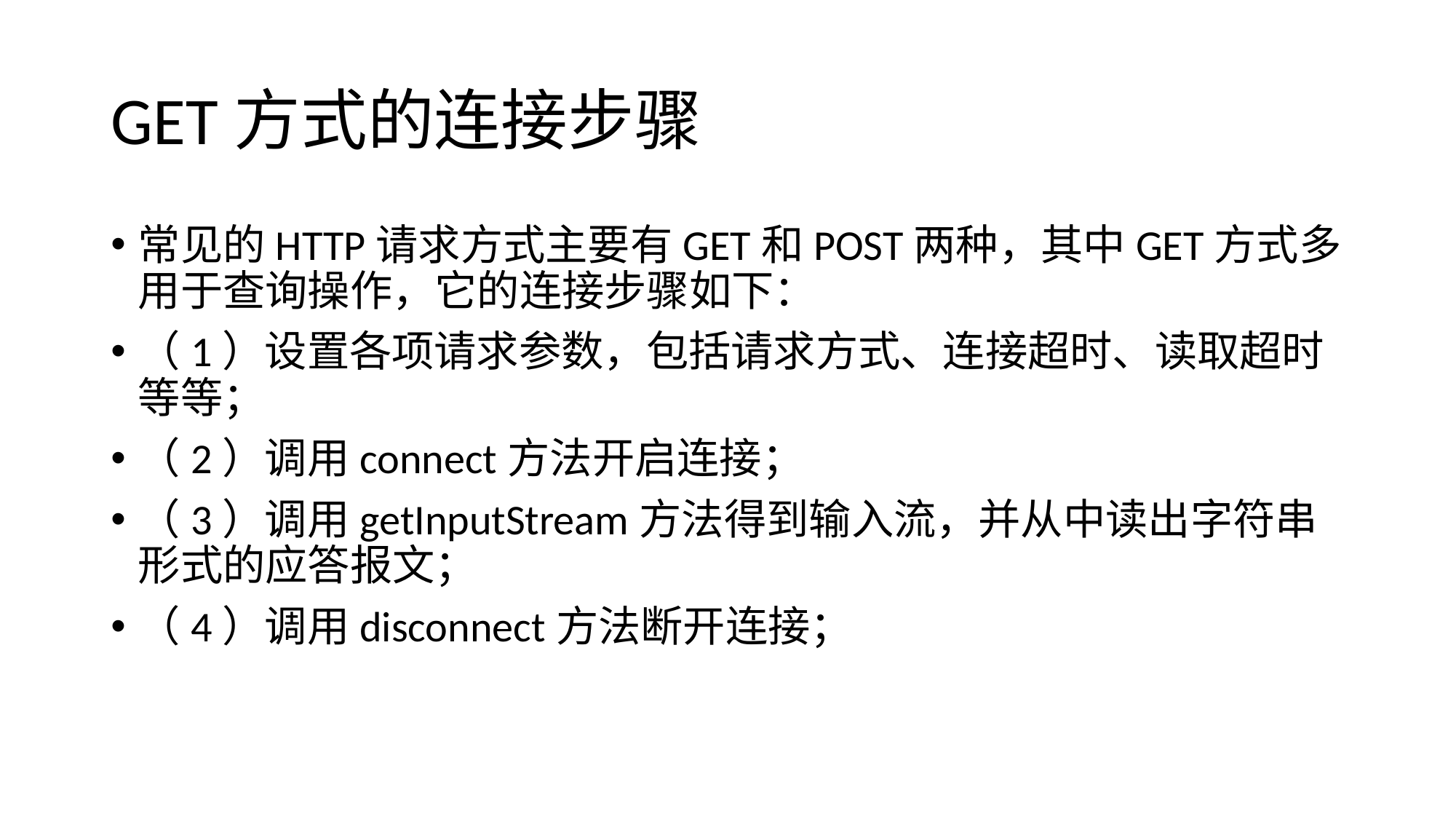

# GET方式的连接步骤
常见的HTTP请求方式主要有GET和POST两种，其中GET方式多用于查询操作，它的连接步骤如下：
（1）设置各项请求参数，包括请求方式、连接超时、读取超时等等；
（2）调用connect方法开启连接；
（3）调用getInputStream方法得到输入流，并从中读出字符串形式的应答报文；
（4）调用disconnect方法断开连接；